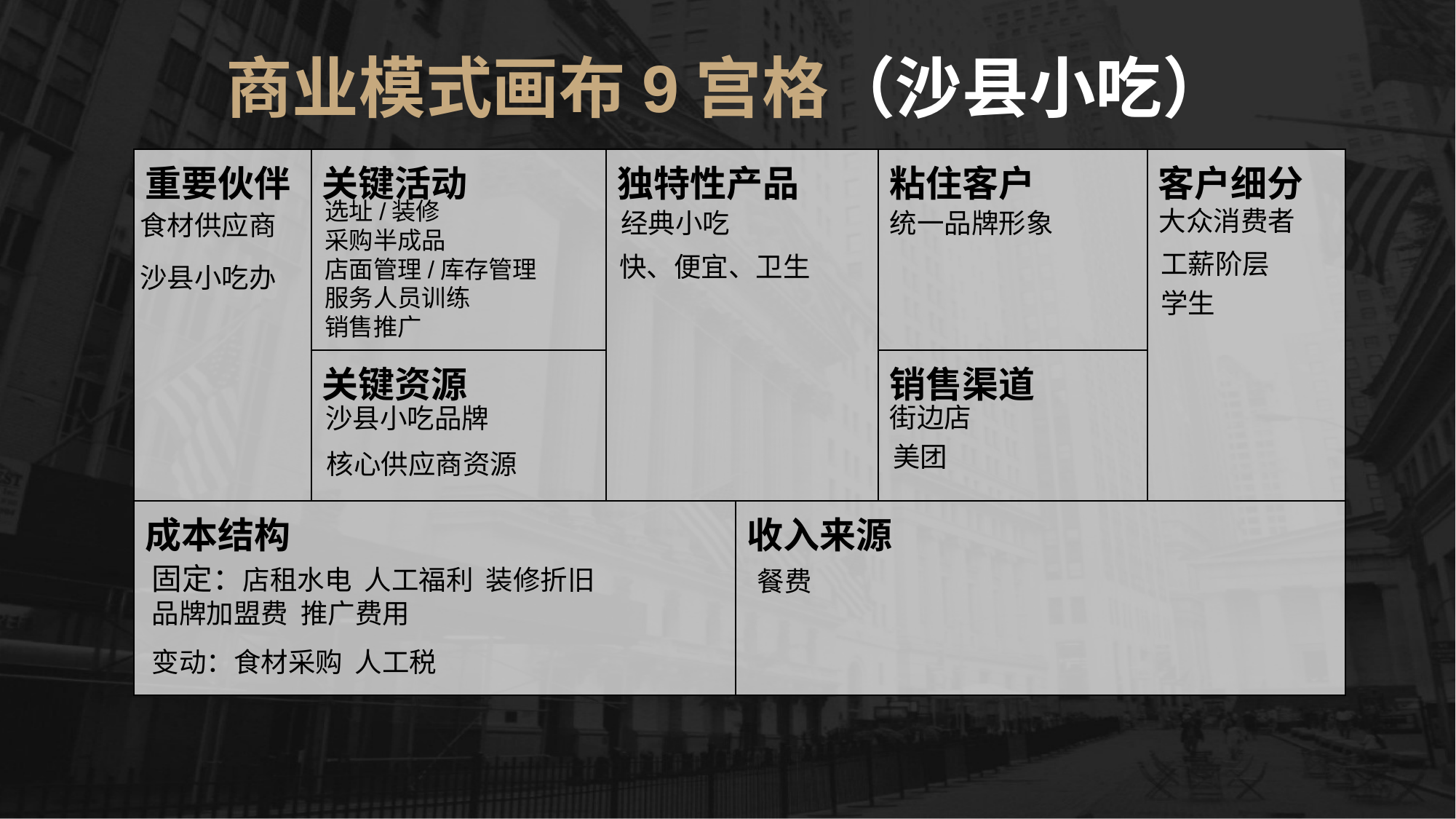

商业模式画布9宫格（沙县小吃）
| 重要伙伴 | 关键活动 | 独特性产品 |  | 粘住客户 | 客户细分 |
| --- | --- | --- | --- | --- | --- |
|  | 关键资源 |  |  | 销售渠道 |  |
| 成本结构 |  |  | 收入来源 |  |  |
选址/装修
采购半成品
店面管理/库存管理
服务人员训练
销售推广
大众消费者
统一品牌形象
经典小吃
食材供应商
工薪阶层
快、便宜、卫生
沙县小吃办
学生
街边店
沙县小吃品牌
美团
核心供应商资源
固定：店租水电  人工福利  装修折旧
品牌加盟费  推广费用

餐费
变动：食材采购  人工税